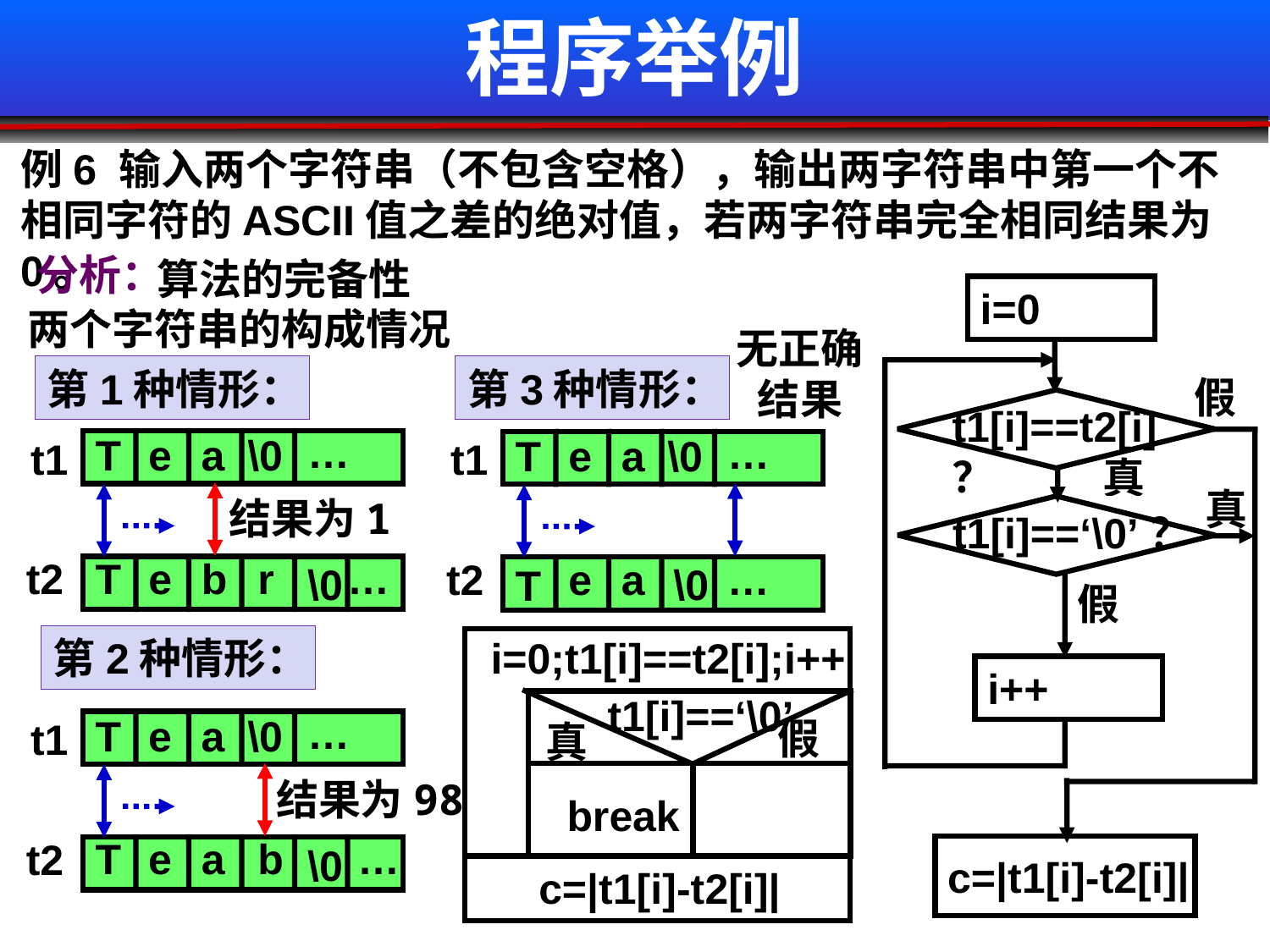

# 程序举例

例6 输入两个字符串（不包含空格），输出两字符串中第一个不相同字符的ASCII值之差的绝对值，若两字符串完全相同结果为0。
 分析：
算法的完备性
i=0
两个字符串的构成情况
无正确结果

第1种情形：
第3种情形：

假

t1[i]==t2[i]？
…

…

T
e
a
\0
T
e
a
\0
t1
t1

真

真
结果为1

t1[i]==‘\0’？

i++

…

T
e
b
r
t2
…

e
a
t2
\0
\0
T

假
第2种情形：
i=0;t1[i]==t2[i];i++

i++
t1[i]==‘\0’

…

T
e
a
\0
假
t1
真

结果为98

break

…

T
e
a
b
t2
\0
c=|t1[i]-t2[i]|

c=|t1[i]-t2[i]|